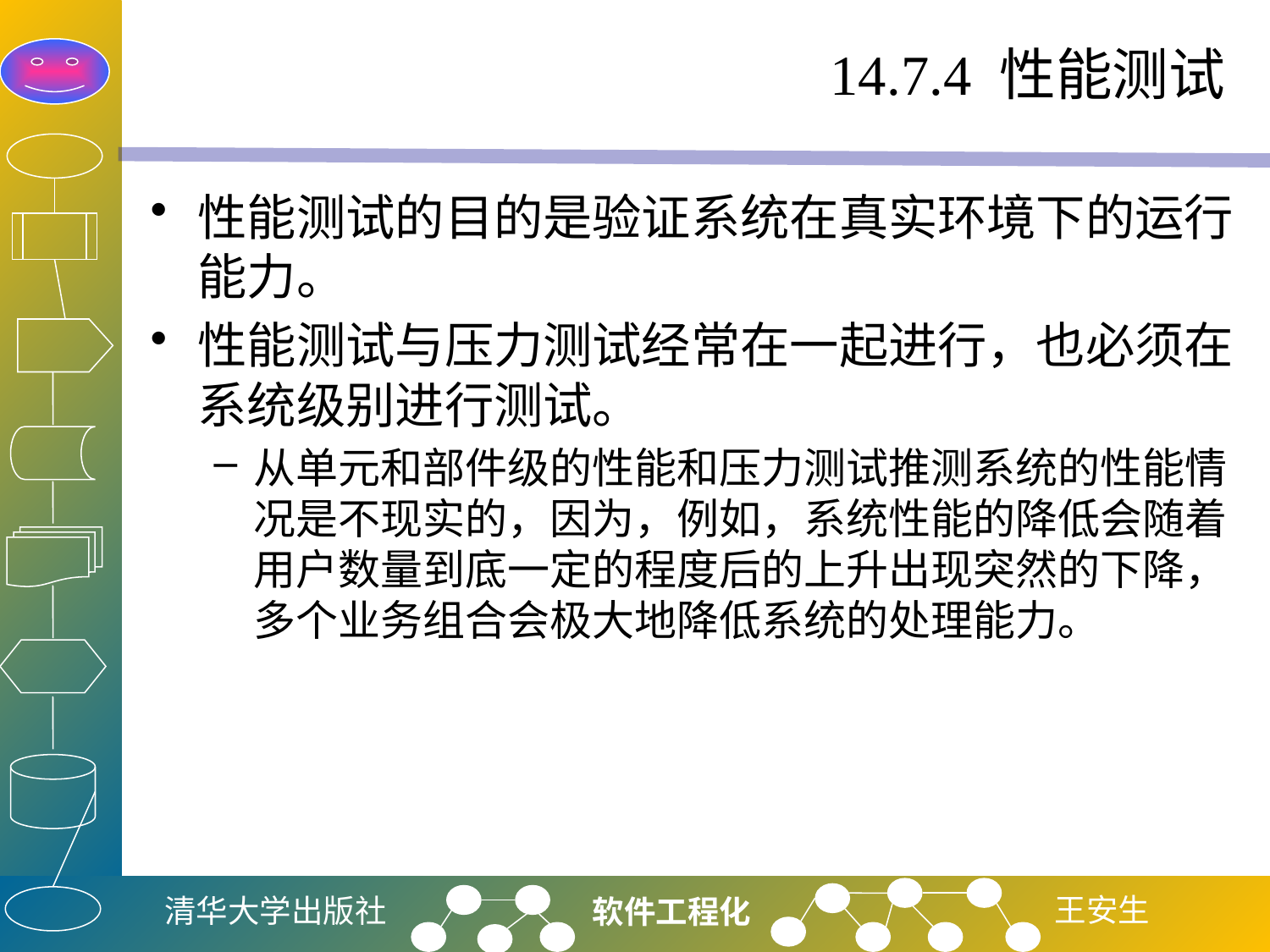

# 14.7.4 性能测试
性能测试的目的是验证系统在真实环境下的运行能力。
性能测试与压力测试经常在一起进行，也必须在系统级别进行测试。
从单元和部件级的性能和压力测试推测系统的性能情况是不现实的，因为，例如，系统性能的降低会随着用户数量到底一定的程度后的上升出现突然的下降，多个业务组合会极大地降低系统的处理能力。